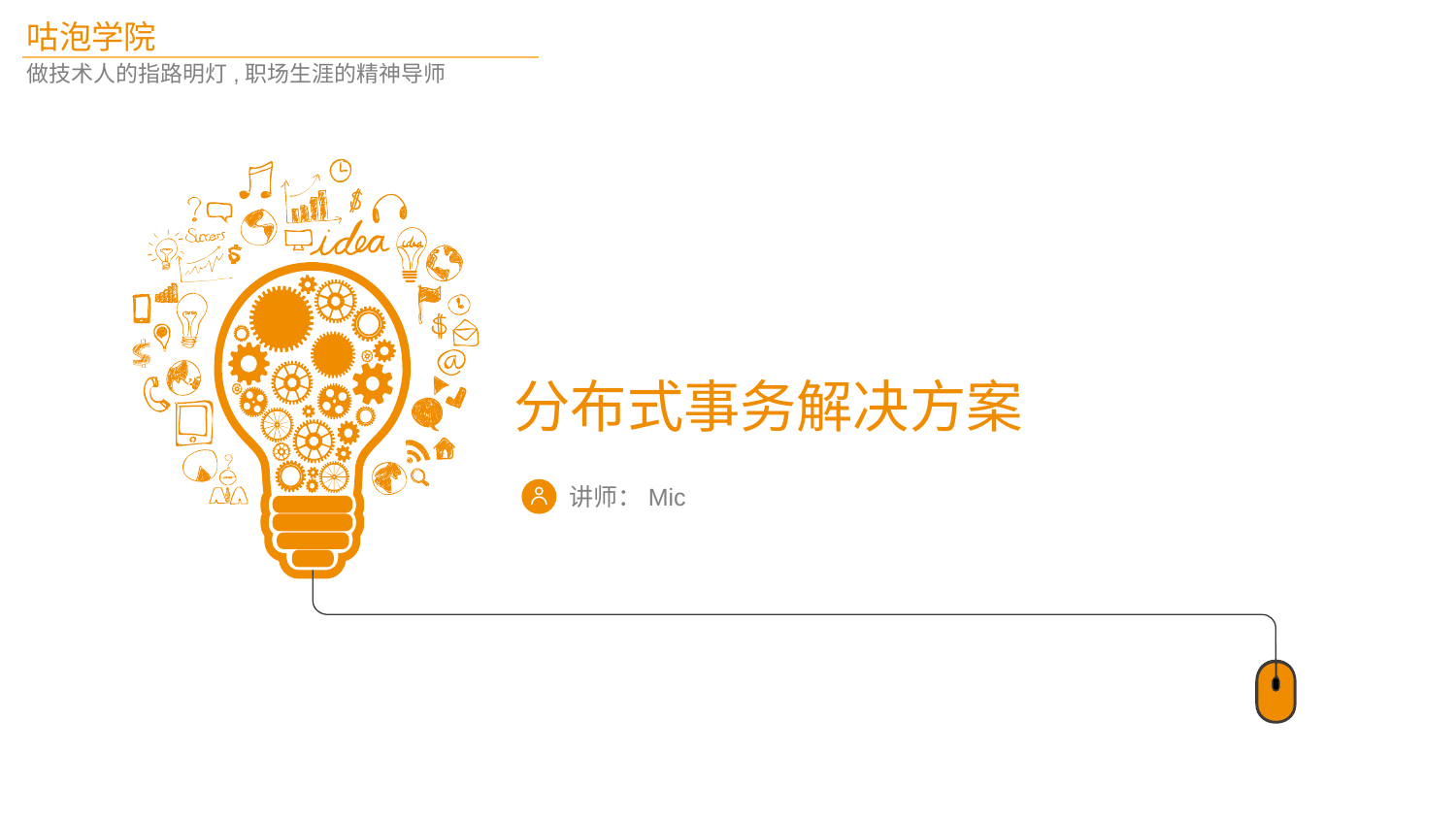

咕泡学院
做技术人的指路明灯,职场生涯的精神导师

分布式事务解决方案
讲师：Mic